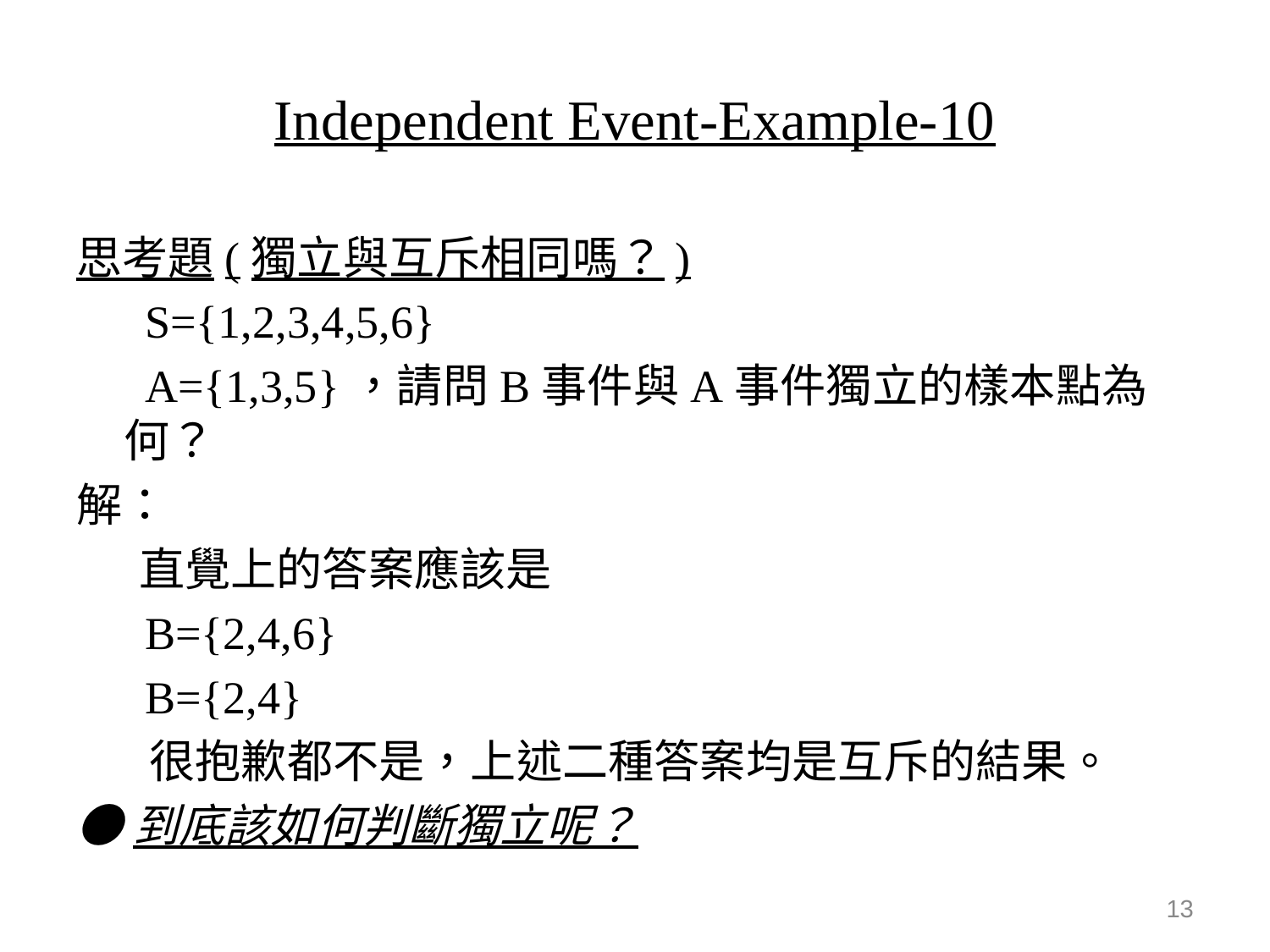

# Independent Event-Example-10
思考題(獨立與互斥相同嗎？)
      S={1,2,3,4,5,6}
      A={1,3,5}，請問B事件與A事件獨立的樣本點為何？
解：
     直覺上的答案應該是
      B={2,4,6}
      B={2,4}
      很抱歉都不是，上述二種答案均是互斥的結果。
●到底該如何判斷獨立呢？
13